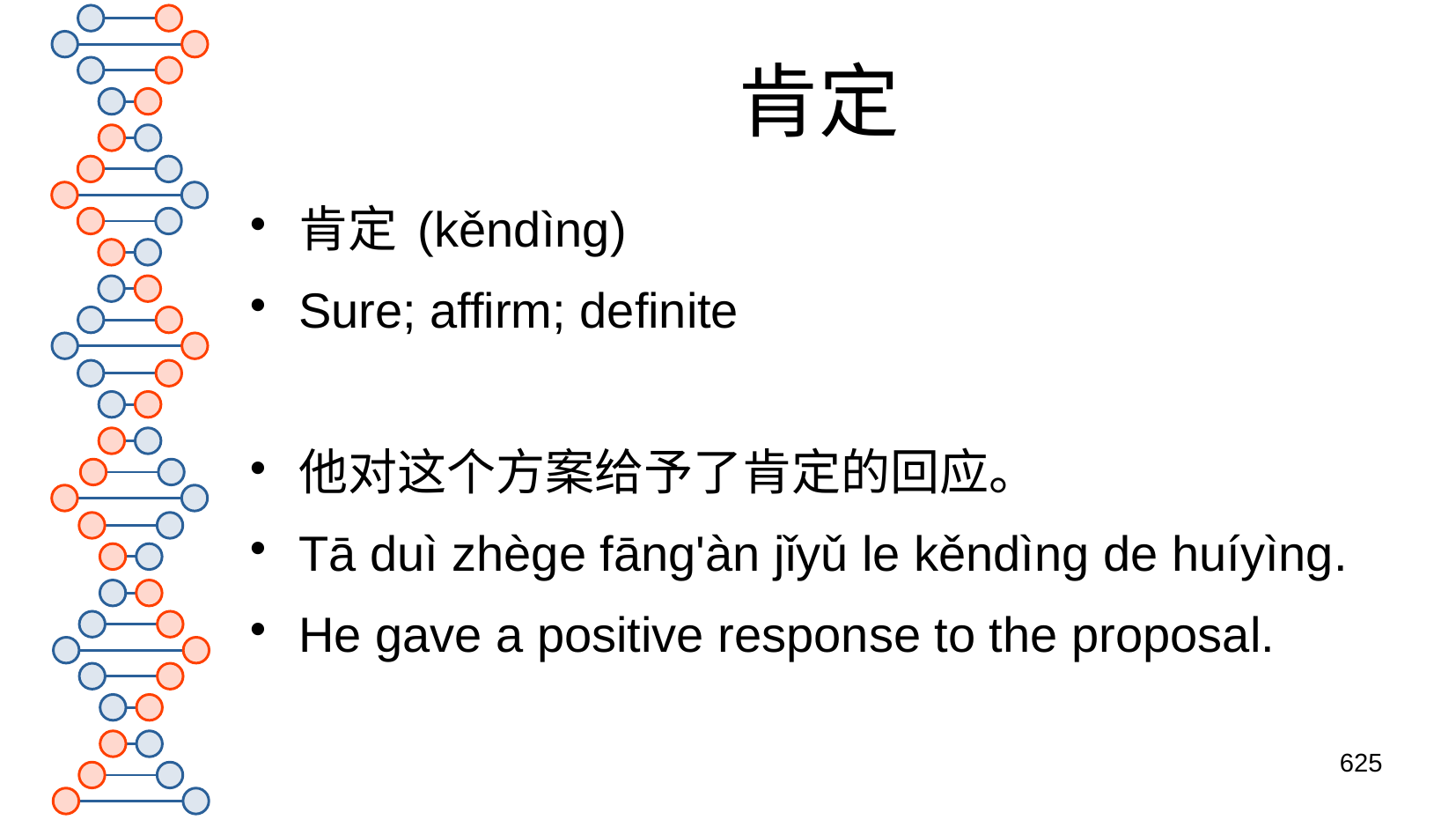

# 肯定
肯定 (kěndìng)
Sure; affirm; definite

他对这个方案给予了肯定的回应。
Tā duì zhège fāng'àn jǐyǔ le kěndìng de huíyìng.
He gave a positive response to the proposal.
625